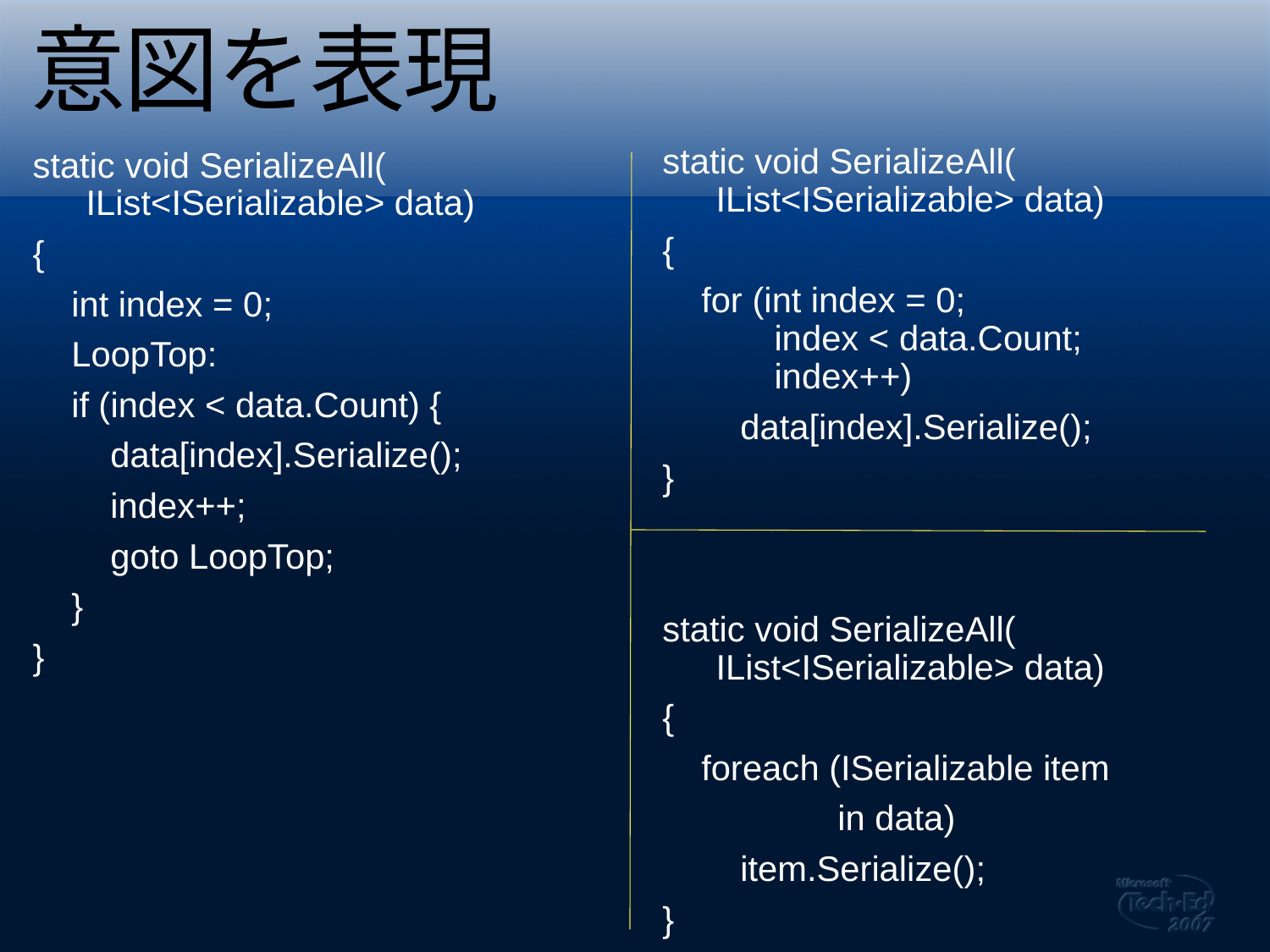

# 意図を表現
static void SerializeAll(
IList<ISerializable> data)
{
    for (int index = 0;
      index < data.Count;
      index++)
        data[index].Serialize();
}

static void SerializeAll(
IList<ISerializable> data)
{
    foreach (ISerializable item
                  in data)
        item.Serialize();
}
static void SerializeAll(
IList<ISerializable> data)
{
    int index = 0;
    LoopTop:
    if (index < data.Count) {
        data[index].Serialize();
        index++;
        goto LoopTop;
    }
}